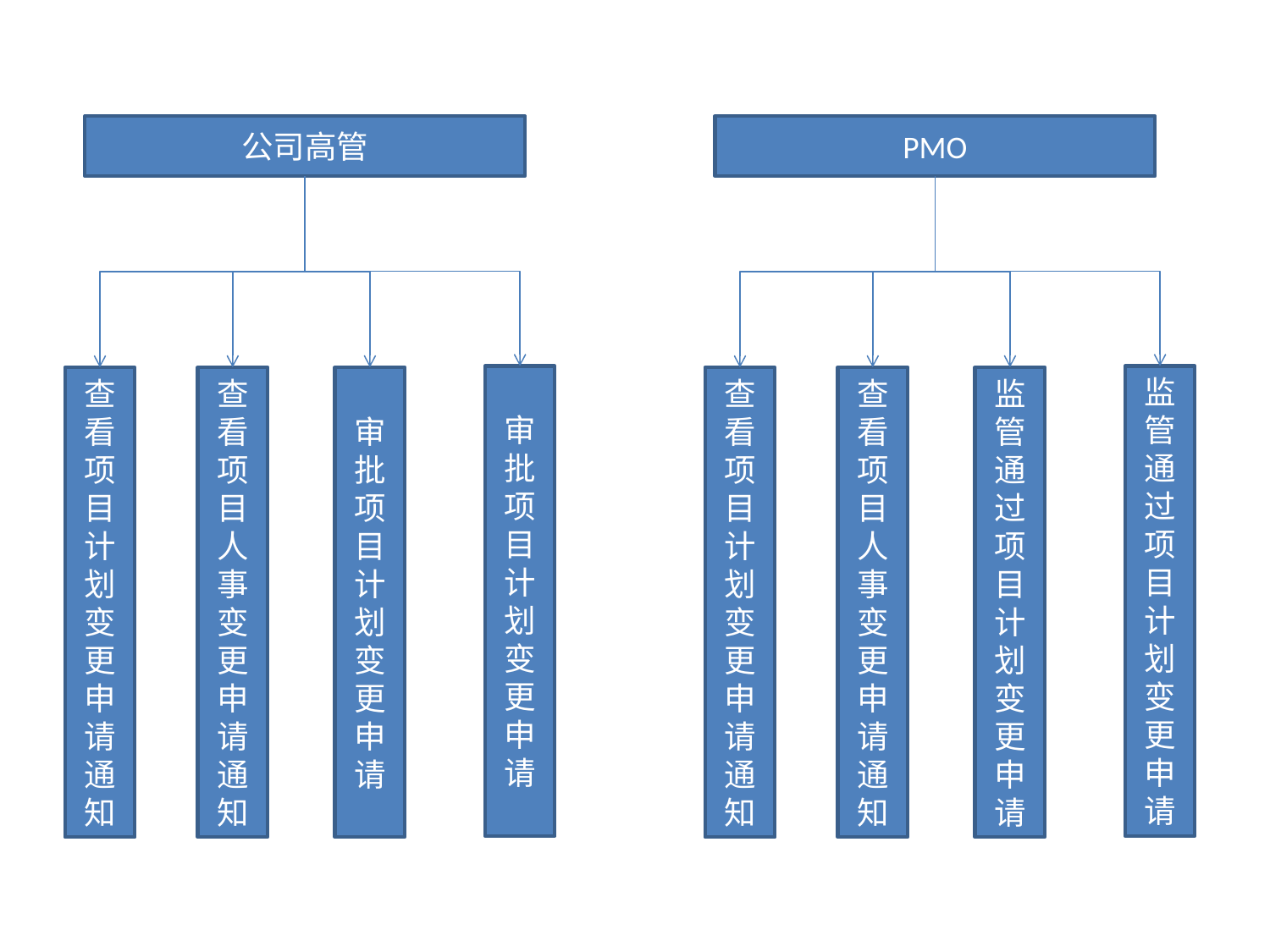

公司高管
PMO
审批项目计划变更申请
监管通过项目计划变更申请
查看项目人事变更申请通知
审批项目计划变更申请
查看项目人事变更申请通知
监管通过项目计划变更申请
查看项目计划变更申请通知
查看项目计划变更申请通知